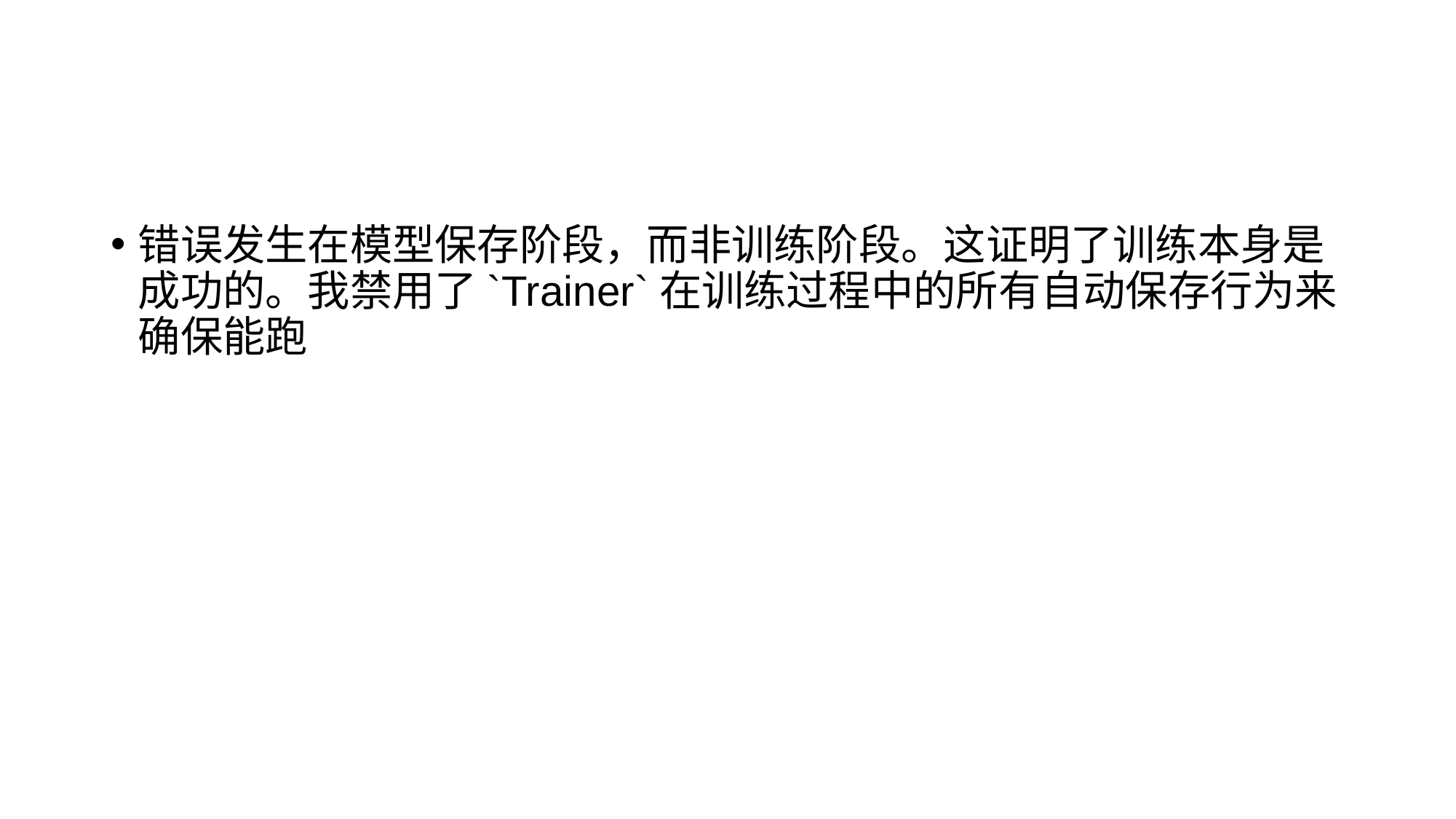

#
错误发生在模型保存阶段，而非训练阶段。这证明了训练本身是成功的。我禁用了`Trainer`在训练过程中的所有自动保存行为来确保能跑